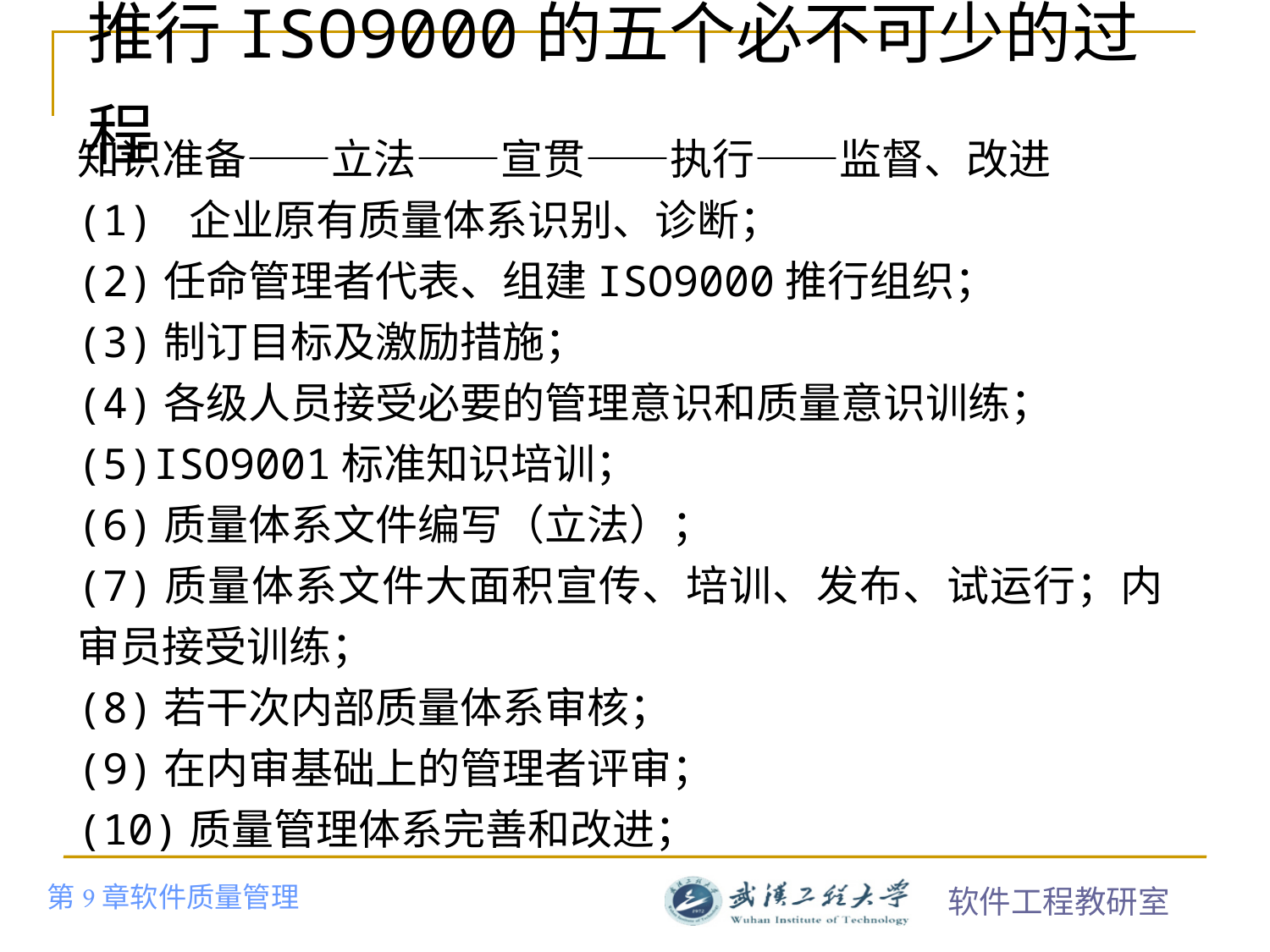

推行ISO9000的五个必不可少的过程
知识准备——立法——宣贯——执行——监督、改进
(1) 企业原有质量体系识别、诊断；
(2)任命管理者代表、组建ISO9000推行组织；
(3)制订目标及激励措施；
(4)各级人员接受必要的管理意识和质量意识训练；
(5)ISO9001标准知识培训；
(6)质量体系文件编写（立法）；
(7)质量体系文件大面积宣传、培训、发布、试运行；内审员接受训练；
(8)若干次内部质量体系审核；
(9)在内审基础上的管理者评审；
(10)质量管理体系完善和改进；